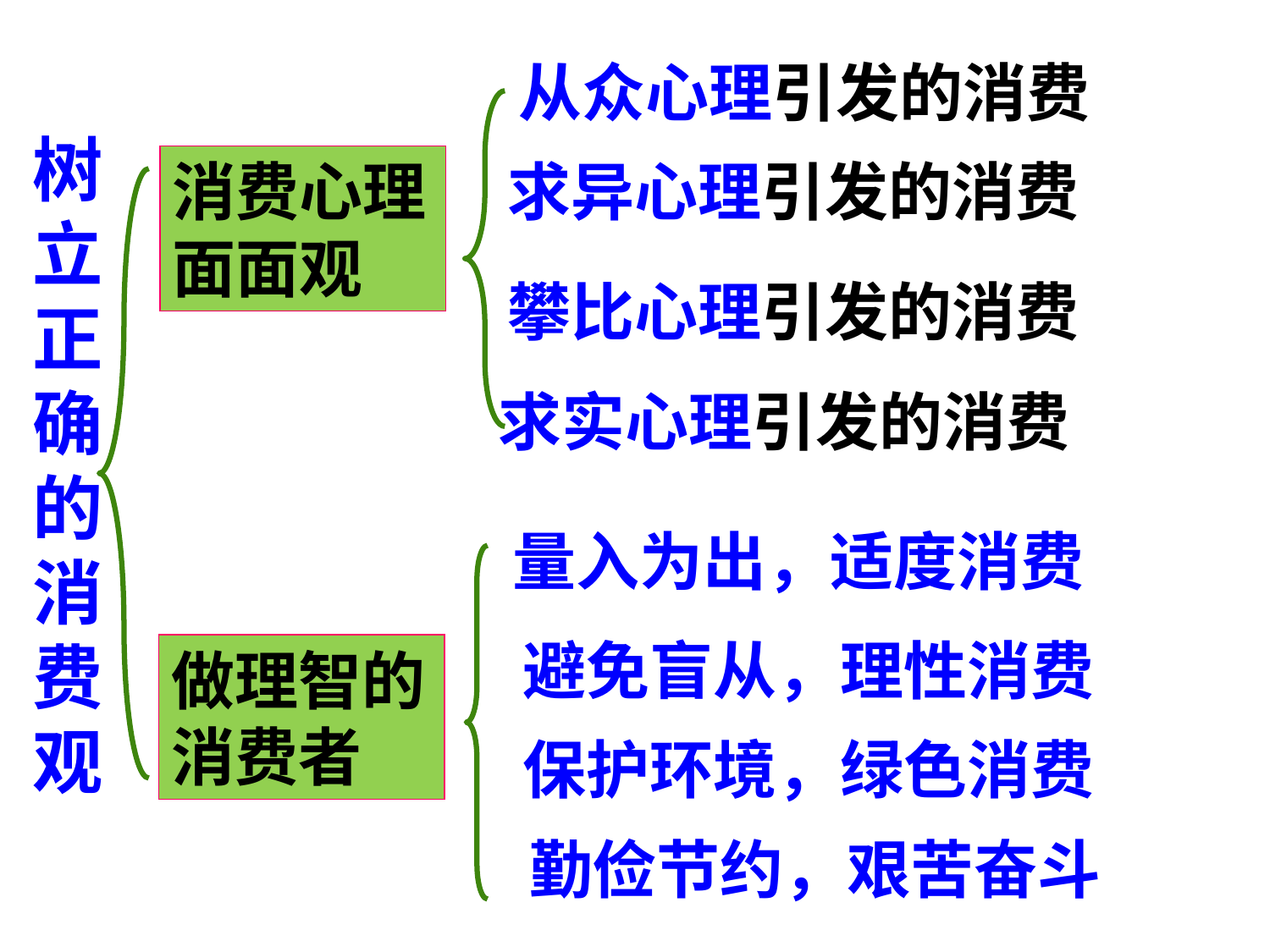

从众心理引发的消费

树
立
正
确
的
消
费
观
消费心理面面观
求异心理引发的消费

攀比心理引发的消费
求实心理引发的消费
量入为出，适度消费

避免盲从，理性消费
做理智的消费者
保护环境，绿色消费
勤俭节约，艰苦奋斗